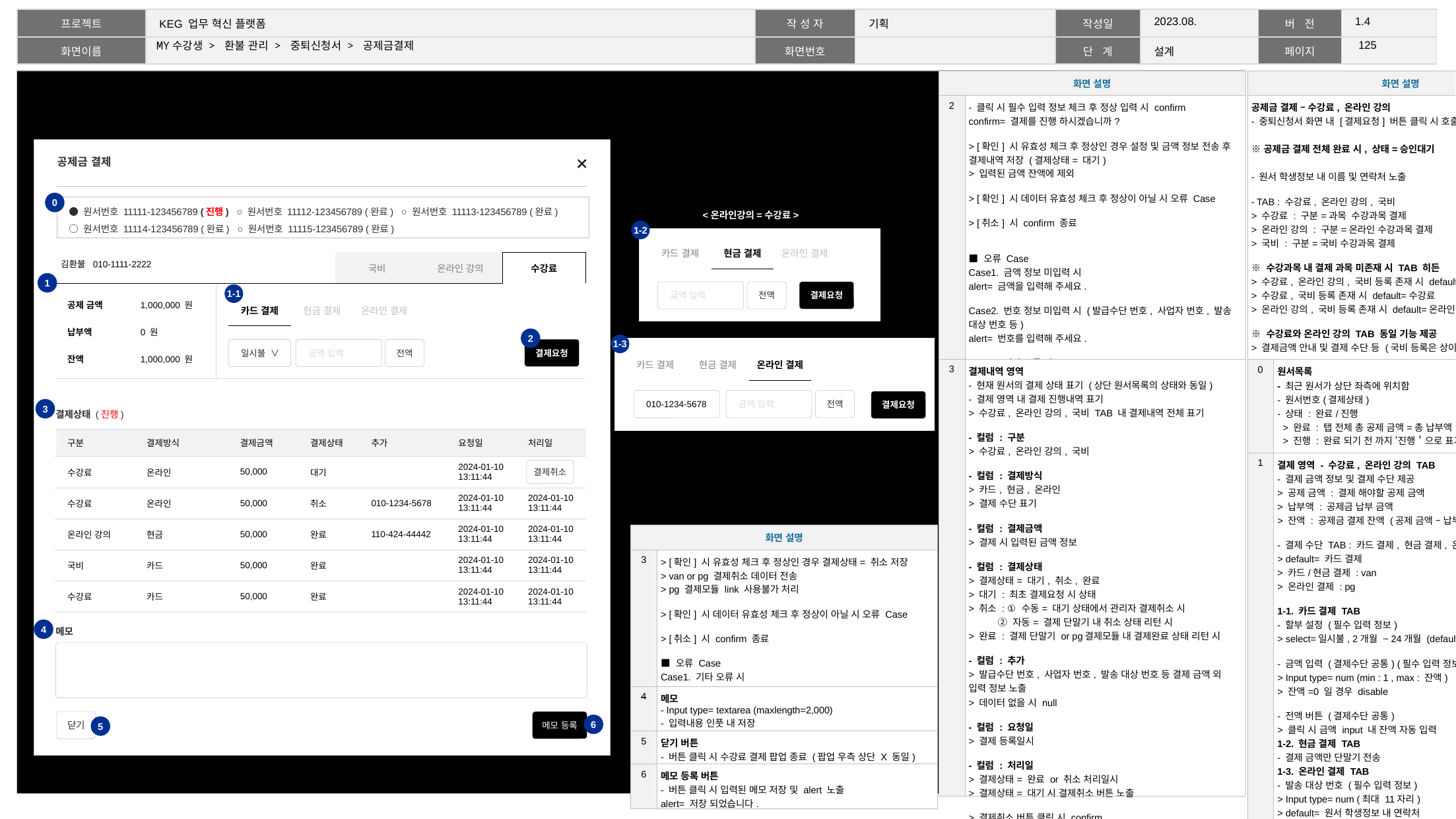

125

# MY수강생 > 환불 관리 > 중퇴신청서 > 공제금결제
| 화면 설명 |  |
| --- | --- |
| 2 | - 클릭 시 필수 입력 정보 체크 후 정상 입력 시 confirm confirm= 결제를 진행 하시겠습니까? > [확인] 시 유효성 체크 후 정상인 경우 설정 및 금액 정보 전송 후 결제내역 저장 (결제상태= 대기) > 입력된 금액 잔액에 제외 > [확인] 시 데이터 유효성 체크 후 정상이 아닐 시 오류 Case > [취소] 시 confirm 종료 ■ 오류 Case Case1. 금액 정보 미입력 시 alert= 금액을 입력해 주세요. Case2. 번호 정보 미입력 시 (발급수단 번호, 사업자 번호, 발송 대상 번호 등) alert= 번호를 입력해 주세요. Case3. 기타 오류 시 alert= 잠시 후 다시 시도해주세요. |
| 3 | 결제내역 영역 - 현재 원서의 결제 상태 표기 (상단 원서목록의 상태와 동일) - 결제 영역 내 결제 진행내역 표기 > 수강료, 온라인 강의, 국비 TAB 내 결제내역 전체 표기 - 컬럼 : 구분 > 수강료, 온라인 강의, 국비 - 컬럼 : 결제방식 > 카드, 현금, 온라인 > 결제 수단 표기 - 컬럼 : 결제금액 > 결제 시 입력된 금액 정보 - 컬럼 : 결제상태 > 결제상태= 대기, 취소, 완료 > 대기 : 최초 결제요청 시 상태 > 취소 : ① 수동= 대기 상태에서 관리자 결제취소 시 ② 자동= 결제 단말기 내 취소 상태 리턴 시 > 완료 : 결제 단말기 or pg결제모듈 내 결제완료 상태 리턴 시 - 컬럼 : 추가 > 발급수단 번호, 사업자 번호, 발송 대상 번호 등 결제 금액 외 입력 정보 노출 > 데이터 없을 시 null - 컬럼 : 요청일 > 결제 등록일시 - 컬럼 : 처리일 > 결제상태= 완료 or 취소 처리일시 > 결제상태= 대기 시 결제취소 버튼 노출 > 결제취소 버튼 클릭 시 confirm confirm= 결제를 취소 하시겠습니까? |
| 화면 설명 |  |
| --- | --- |
| 공제금 결제 – 수강료, 온라인 강의 - 중퇴신청서 화면 내 [결제요청] 버튼 클릭 시 호출 ※공제금 결제 전체 완료 시, 상태=승인대기 - 원서 학생정보 내 이름 및 연락처 노출 - TAB : 수강료, 온라인 강의, 국비 > 수강료 : 구분=과목 수강과목 결제 > 온라인 강의 : 구분=온라인 수강과목 결제 > 국비 : 구분=국비 수강과목 결제 ※ 수강과목 내 결제 과목 미존재 시 TAB 히든 > 수강료, 온라인 강의, 국비 등록 존재 시 default=수강료 > 수강료, 국비 등록 존재 시 default=수강료 > 온라인 강의, 국비 등록 존재 시 default=온라인 강의 ※ 수강료와 온라인 강의 TAB 동일 기능 제공 > 결제금액 안내 및 결제 수단 등 (국비 등록은 상이) |  |
| 0 | 원서목록 - 최근 원서가 상단 좌측에 위치함 - 원서번호(결제상태) - 상태 : 완료/진행 > 완료 : 탭 전체 총 공제 금액=총 납부액 > 진행 : 완료 되기 전 까지 ‘진행＇으로 표기 |
| 1 | 결제 영역 - 수강료, 온라인 강의 TAB - 결제 금액 정보 및 결제 수단 제공 > 공제 금액 : 결제 해야할 공제 금액 > 납부액 : 공제금 납부 금액 > 잔액 : 공제금 결제 잔액 (공제 금액 – 납부액) - 결제 수단 TAB : 카드 결제, 현금 결제, 온라인 결제 > default= 카드 결제 > 카드/현금 결제 : van > 온라인 결제 : pg 1-1. 카드 결제 TAB - 할부 설정 (필수 입력 정보) > select=일시불, 2개월 ~ 24개월 (default= 일시불) - 금액 입력 (결제수단 공통) (필수 입력 정보) > Input type= num (min : 1 , max : 잔액) > 잔액=0 일 경우 disable - 전액 버튼 (결제수단 공통) > 클릭 시 금액 input 내 잔액 자동 입력 1-2. 현금 결제 TAB - 결제 금액만 단말기 전송 1-3. 온라인 결제 TAB - 발송 대상 번호 (필수 입력 정보) > Input type= num (최대 11자리) > default= 원서 학생정보 내 연락처 > placeholder= 연락처 |
| 2 | 결제요청 버튼 - 결제 수단 공통 적용 > 카드/현금 결제 : 카드 단말기로 데이터 전송 > 온라인 결제 : 발송 대상에 PG 모듈 알림톡 전송 - 결제상태=완료 시 버튼 히든 |
공제금 결제
0
● 원서번호 11111-123456789 (진행)   ○ 원서번호 11112-123456789 (완료)   ○ 원서번호 11113-123456789 (완료)
○ 원서번호 11114-123456789 (완료)   ○ 원서번호 11115-123456789 (완료)
<온라인강의=수강료>
1-2
─   □   Ⅹ
|  |  |  |  |
| --- | --- | --- | --- |
|  |  |  |  |
|  |  |  |  |
| 카드 결제 | 현금 결제 | 온라인 결제 |
| --- | --- | --- |
수강등록
| 김환불 010-1111-2222 |  | 국비 | 온라인 강의 | 수강료 |
| --- | --- | --- | --- | --- |
1
금액 입력
전액
결제요청
1-1
| 공제 금액 | 1,000,000 원 |  |  |  |  |
| --- | --- | --- | --- | --- | --- |
| 납부액 | 0 원 |  |  |  |  |
| 잔액 | 1,000,000 원 |  |  |  |  |
| 카드 결제 | 현금 결제 | 온라인 결제 |
| --- | --- | --- |
2
1-3
|  |  |  |  |
| --- | --- | --- | --- |
|  |  |  |  |
|  |  |  |  |
결제요청
일시불  ∨
금액 입력
전액
| 카드 결제 | 현금 결제 | 온라인 결제 |
| --- | --- | --- |
금액 입력
전액
010-1234-5678
결제요청
결제상태 (진행)
3
| 구분 | 결제방식 | 결제금액 | 결제상태 | 추가 | 요청일 | 처리일 |
| --- | --- | --- | --- | --- | --- | --- |
| 수강료 | 온라인 | 50,000 | 대기 |  | 2024-01-10 13:11:44 |  |
| 수강료 | 온라인 | 50,000 | 취소 | 010-1234-5678 | 2024-01-10 13:11:44 | 2024-01-10 13:11:44 |
| 온라인 강의 | 현금 | 50,000 | 완료 | 110-424-44442 | 2024-01-10 13:11:44 | 2024-01-10 13:11:44 |
| 국비 | 카드 | 50,000 | 완료 |  | 2024-01-10 13:11:44 | 2024-01-10 13:11:44 |
| 수강료 | 카드 | 50,000 | 완료 |  | 2024-01-10 13:11:44 | 2024-01-10 13:11:44 |
결제취소
| 화면 설명 |  |
| --- | --- |
| 3 | > [확인] 시 유효성 체크 후 정상인 경우 결제상태= 취소 저장 > van or pg 결제취소 데이터 전송 > pg 결제모듈 link 사용불가 처리 > [확인] 시 데이터 유효성 체크 후 정상이 아닐 시 오류 Case > [취소] 시 confirm 종료 ■ 오류 Case Case1. 기타 오류 시 alert= 잠시 후 다시 시도해주세요. |
| 4 | 메모 - Input type= textarea (maxlength=2,000) - 입력내용 인풋 내 저장 |
| 5 | 닫기 버튼 - 버튼 클릭 시 수강료 결제 팝업 종료 (팝업 우측 상단 X 동일) |
| 6 | 메모 등록 버튼 - 버튼 클릭 시 입력된 메모 저장 및 alert 노출 alert= 저장 되었습니다. |
메모
4

닫기
메모 등록
6
5